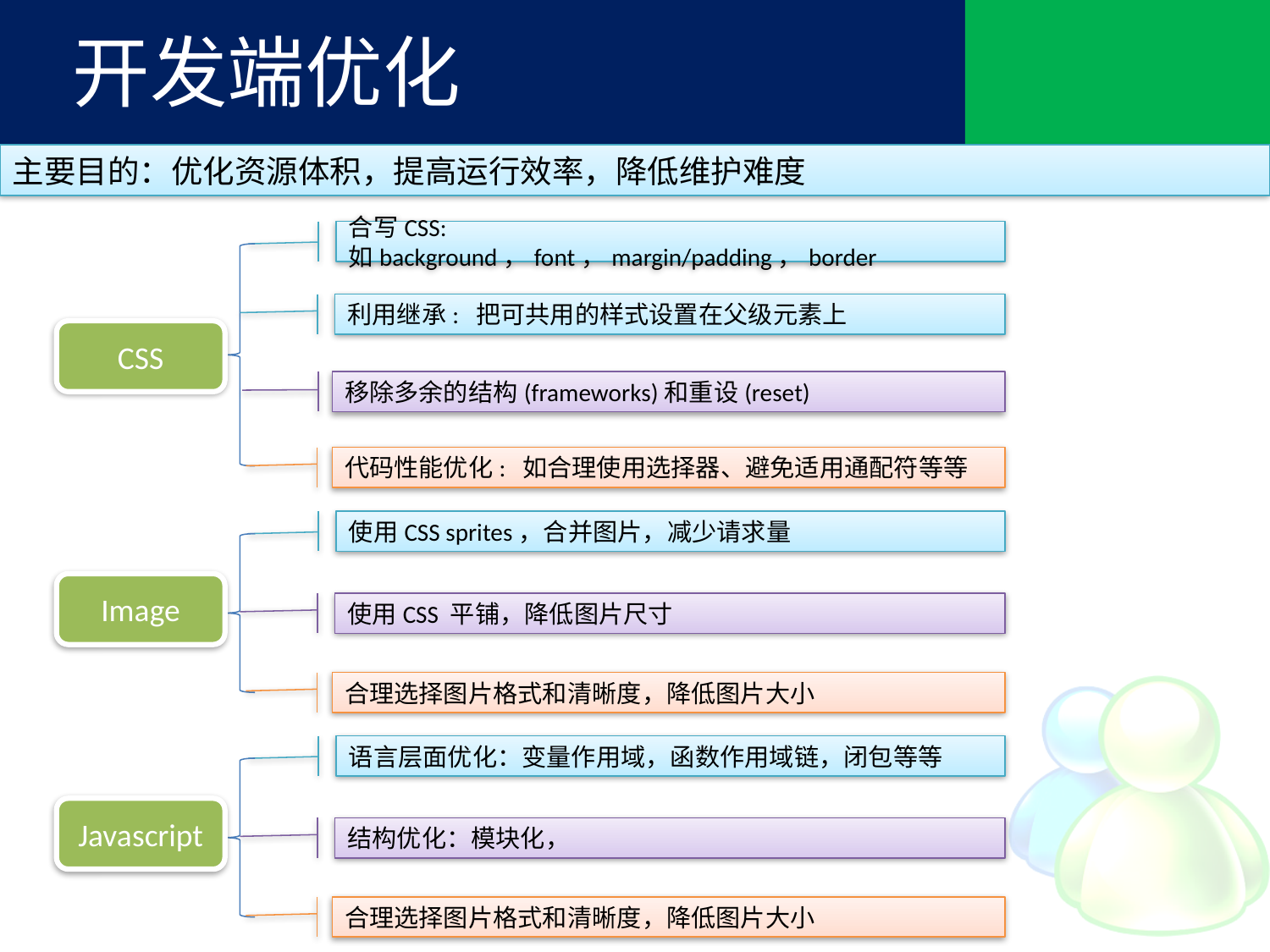

开发端优化
主要目的：优化资源体积，提高运行效率，降低维护难度
合写CSS:   如background，font，margin/padding，border

利用继承:  把可共用的样式设置在父级元素上
CSS
移除多余的结构(frameworks)和重设(reset)
代码性能优化:  如合理使用选择器、避免适用通配符等等
使用CSS sprites，合并图片，减少请求量

Image
使用CSS 平铺，降低图片尺寸
合理选择图片格式和清晰度，降低图片大小
语言层面优化：变量作用域，函数作用域链，闭包等等

Javascript
结构优化：模块化，
合理选择图片格式和清晰度，降低图片大小